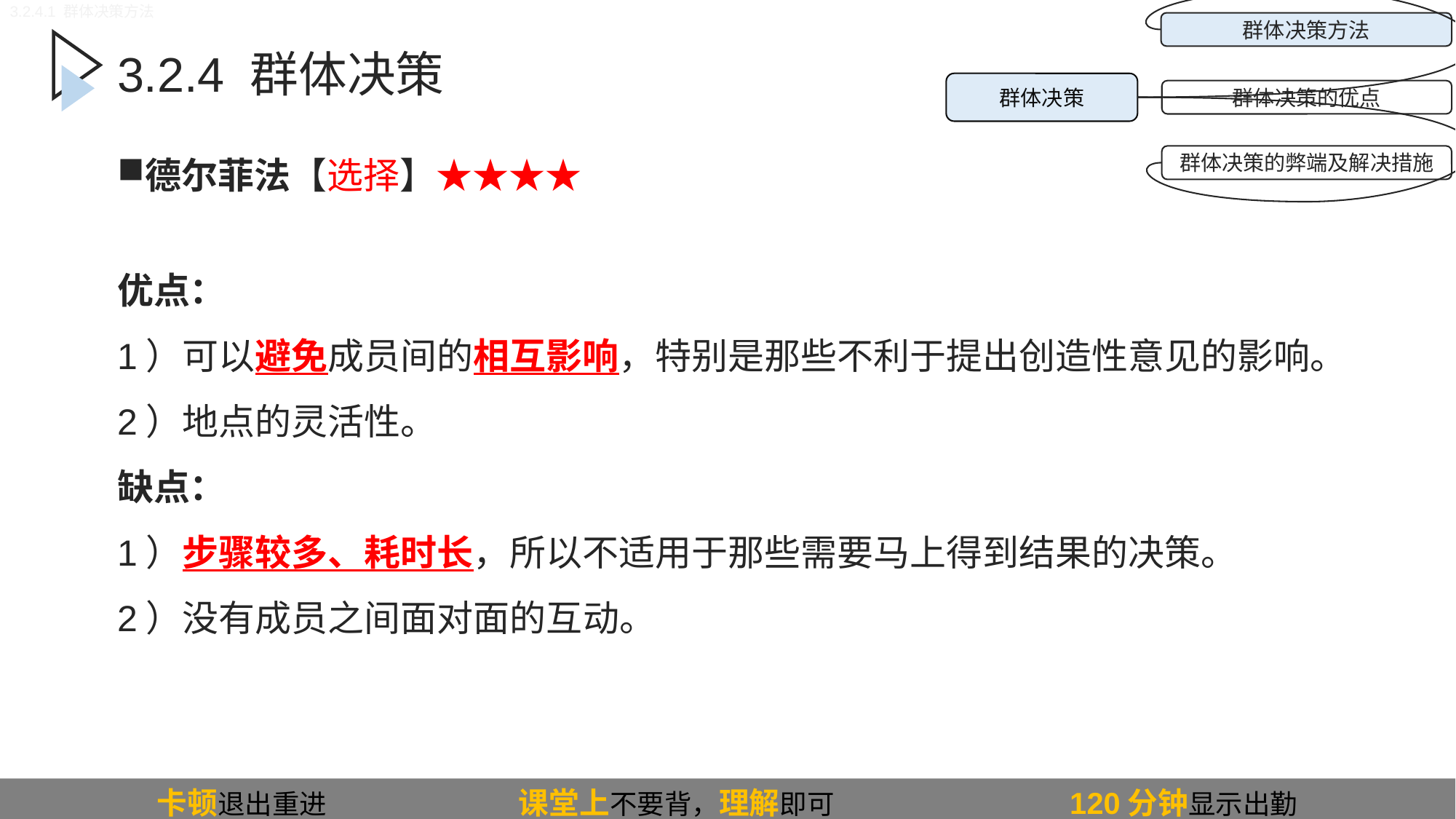

3.2.4.1 群体决策方法
群体决策方法
群体决策
群体决策的优点
群体决策的弊端及解决措施
3.2.4 群体决策
# 德尔菲法【选择】★★★★
优点：
1）可以避免成员间的相互影响，特别是那些不利于提出创造性意见的影响。
2）地点的灵活性。
缺点：
1）步骤较多、耗时长，所以不适用于那些需要马上得到结果的决策。
2）没有成员之间面对面的互动。